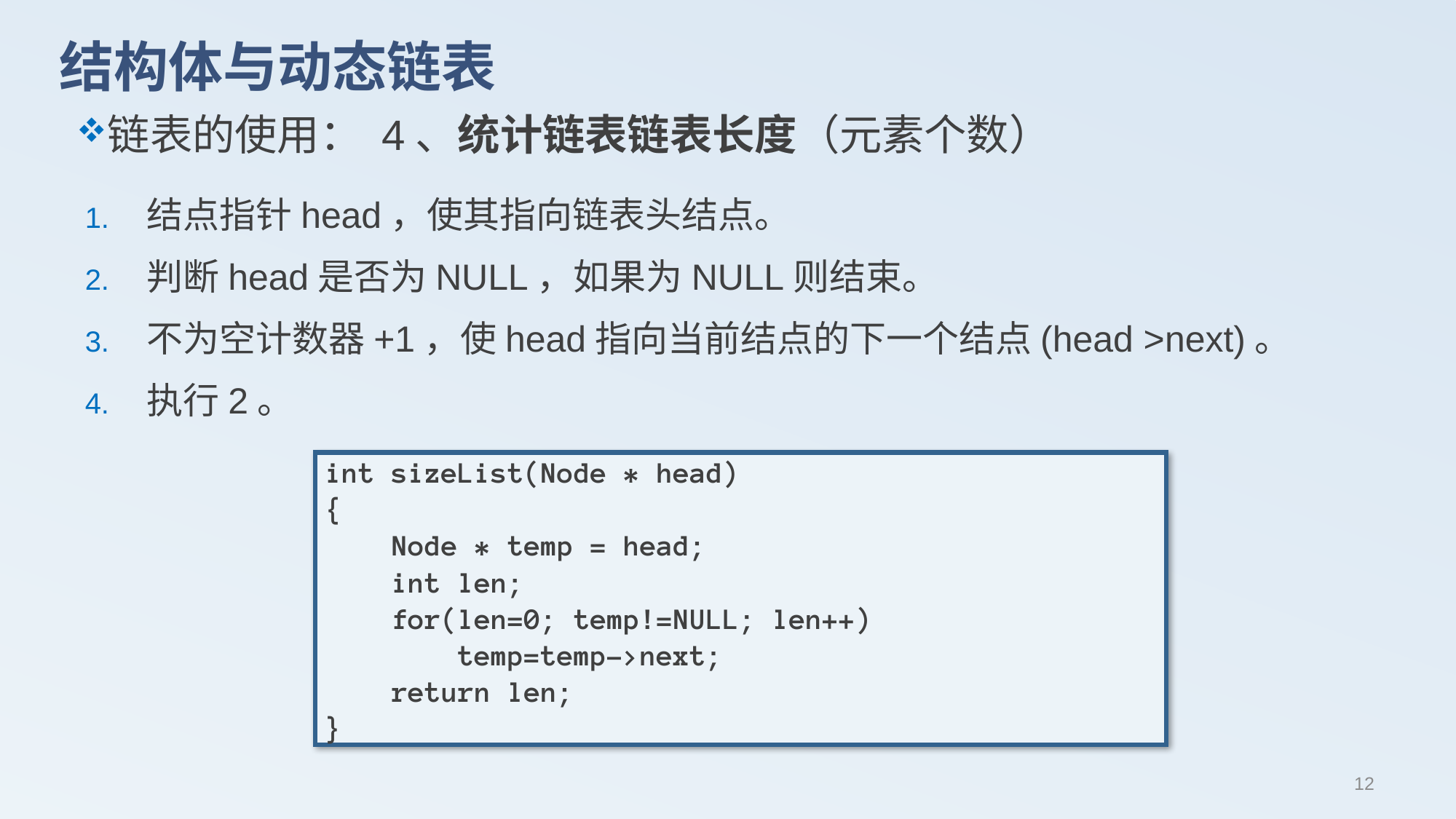

# 结构体与动态链表
链表的使用： 4、统计链表链表长度（元素个数）
结点指针head，使其指向链表头结点。
判断head是否为NULL，如果为NULL则结束。
不为空计数器+1，使head指向当前结点的下一个结点(head >next)。
执行2。
int sizeList(Node * head)
{
    Node * temp = head;
    int len;
    for(len=0; temp!=NULL; len++)
        temp=temp->next;
    return len;
}